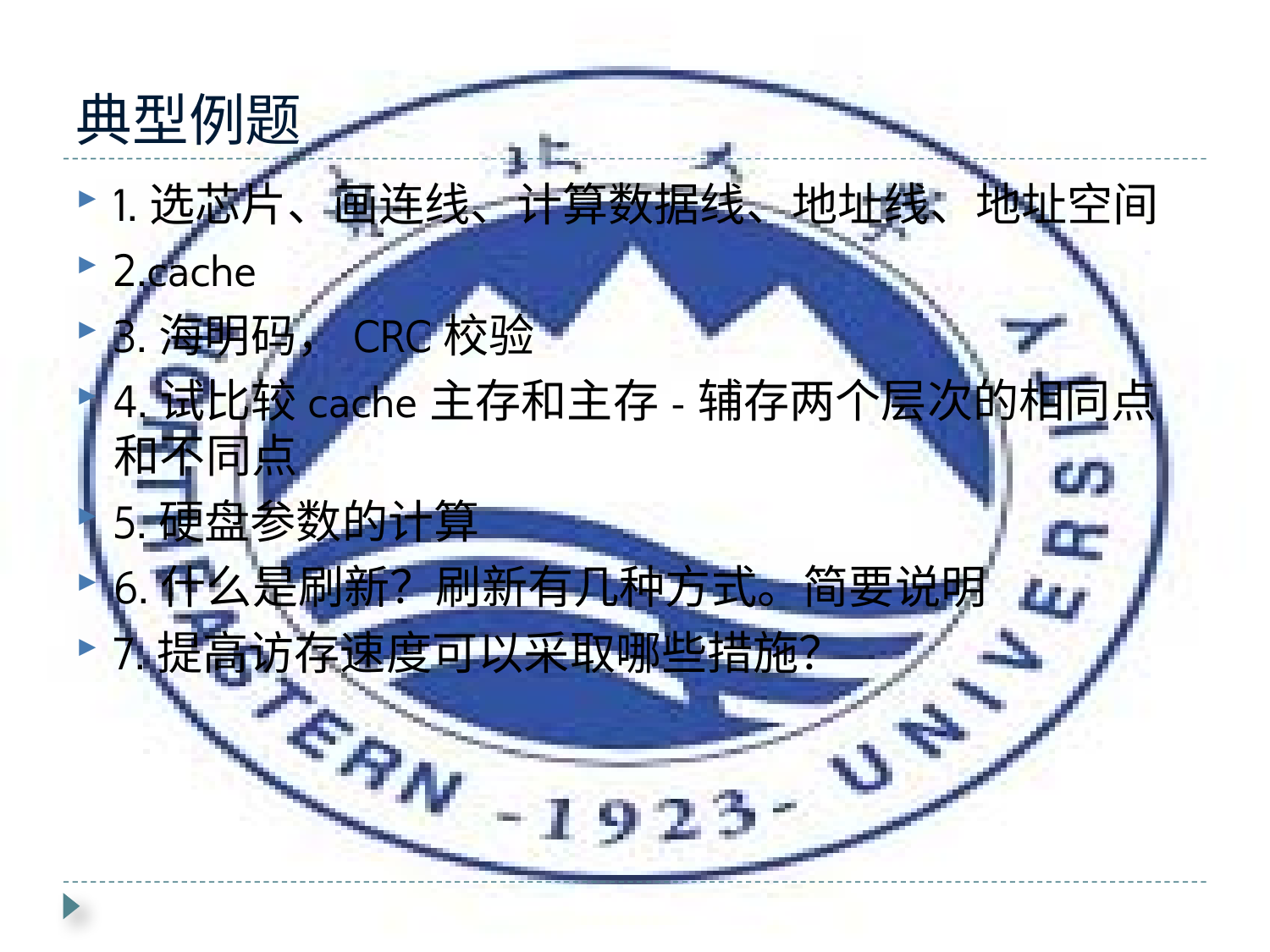

# 典型例题
1.选芯片、画连线、计算数据线、地址线、地址空间
2.cache
3.海明码，CRC校验
4.试比较cache主存和主存-辅存两个层次的相同点和不同点
5.硬盘参数的计算
6.什么是刷新？刷新有几种方式。简要说明
7.提高访存速度可以采取哪些措施？